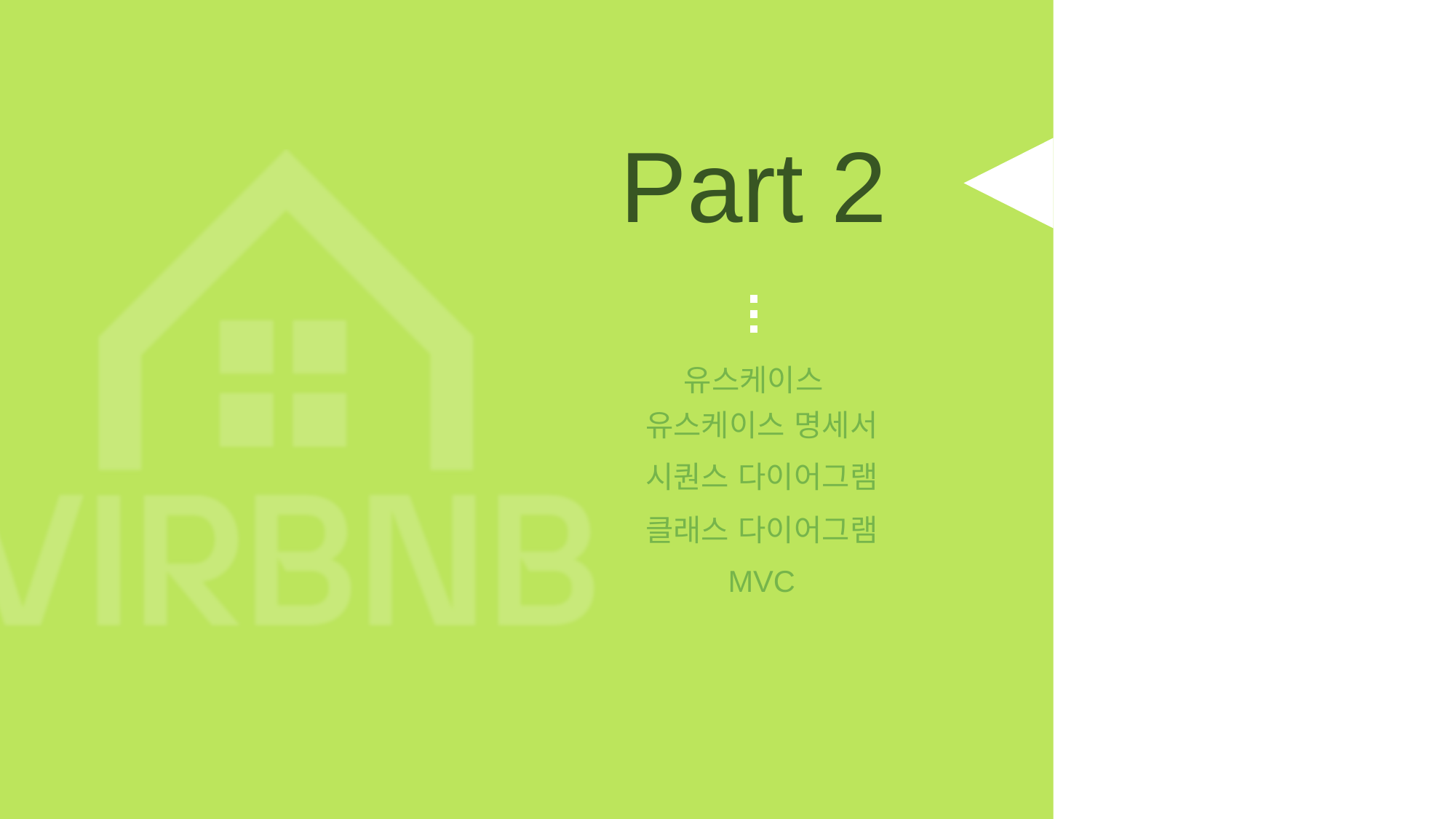

Part 2

유스케이스
유스케이스 명세서
시퀀스 다이어그램
클래스 다이어그램
MVC